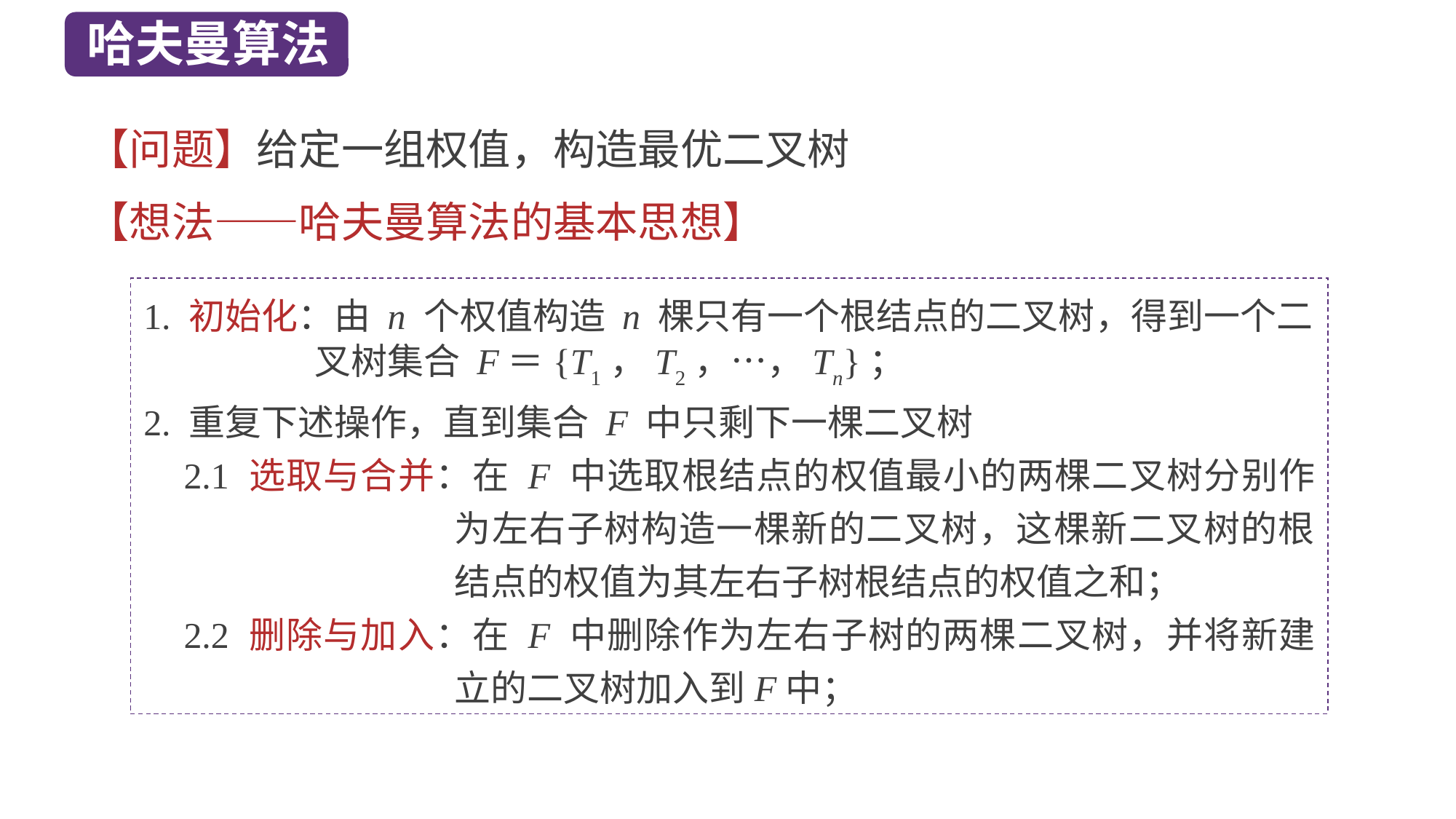

哈夫曼算法

【问题】给定一组权值，构造最优二叉树
【想法——哈夫曼算法的基本思想】
1. 初始化：由 n 个权值构造 n 棵只有一个根结点的二叉树，得到一个二叉树集合 F＝{T1，T2，…，Tn}；
2. 重复下述操作，直到集合 F 中只剩下一棵二叉树
    2.1 选取与合并：在 F 中选取根结点的权值最小的两棵二叉树分别作为左右子树构造一棵新的二叉树，这棵新二叉树的根结点的权值为其左右子树根结点的权值之和；
    2.2 删除与加入：在 F 中删除作为左右子树的两棵二叉树，并将新建立的二叉树加入到F中；